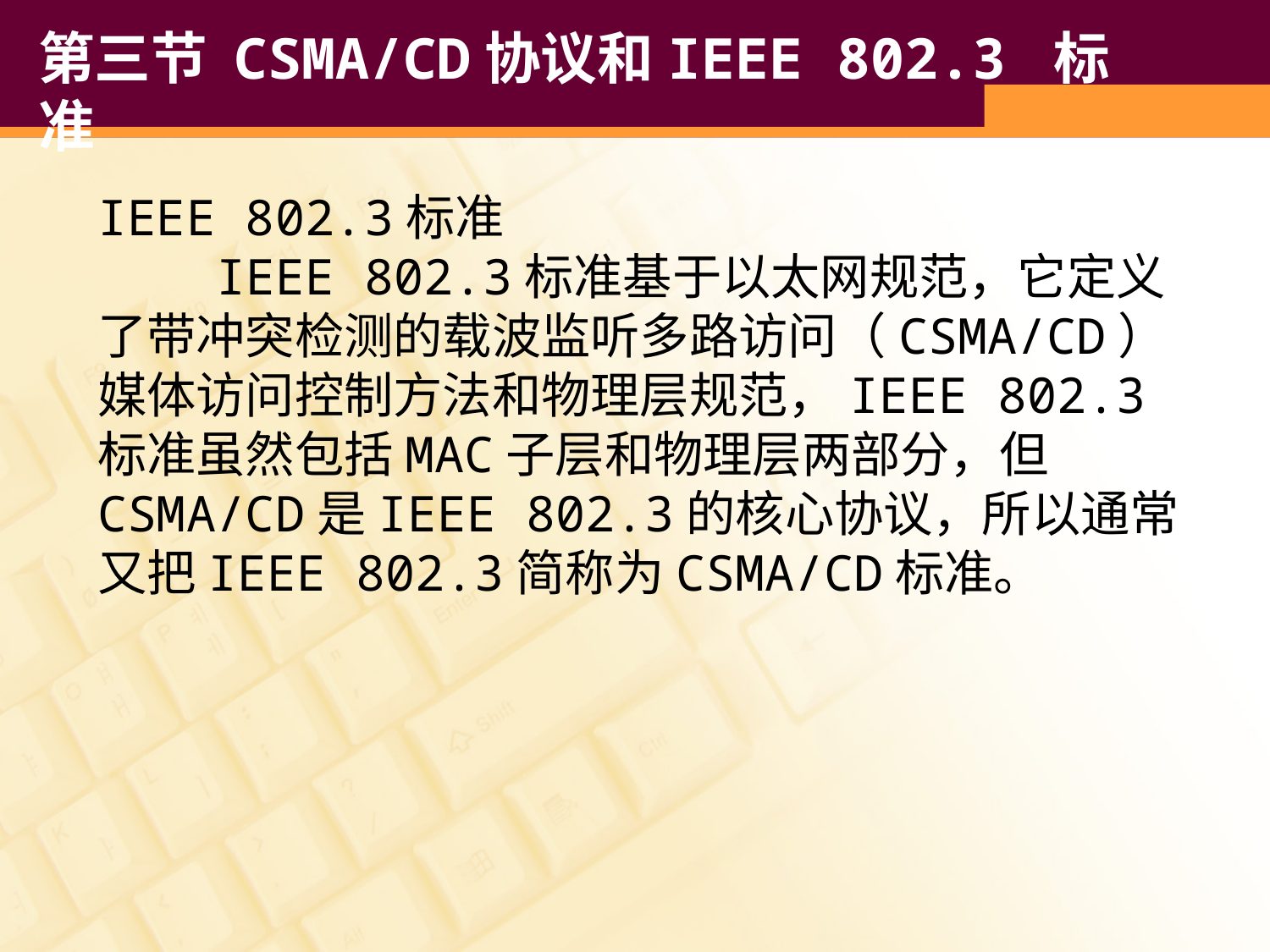

# 第三节 CSMA/CD协议和IEEE 802.3 标准
IEEE 802.3标准
    IEEE 802.3标准基于以太网规范，它定义了带冲突检测的载波监听多路访问（CSMA/CD）媒体访问控制方法和物理层规范，IEEE 802.3标准虽然包括MAC子层和物理层两部分，但CSMA/CD是IEEE 802.3的核心协议，所以通常又把IEEE 802.3简称为CSMA/CD标准。